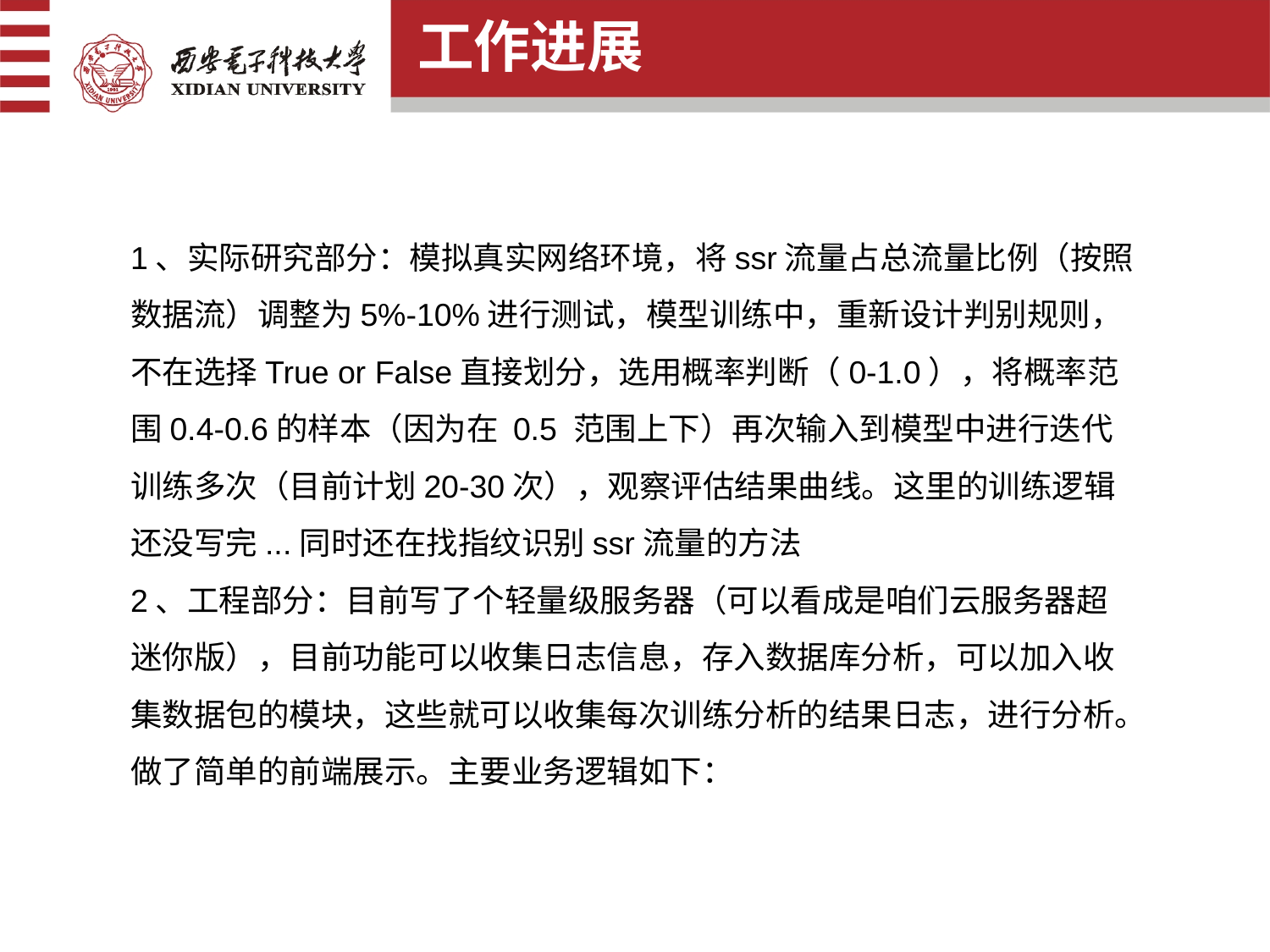

工作进展
1、实际研究部分：模拟真实网络环境，将ssr流量占总流量比例（按照数据流）调整为5%-10%进行测试，模型训练中，重新设计判别规则，不在选择True or False直接划分，选用概率判断（0-1.0），将概率范围0.4-0.6的样本（因为在 0.5 范围上下）再次输入到模型中进行迭代训练多次（目前计划20-30次），观察评估结果曲线。这里的训练逻辑还没写完...同时还在找指纹识别ssr流量的方法 
2、工程部分：目前写了个轻量级服务器（可以看成是咱们云服务器超迷你版），目前功能可以收集日志信息，存入数据库分析，可以加入收集数据包的模块，这些就可以收集每次训练分析的结果日志，进行分析。做了简单的前端展示。主要业务逻辑如下：